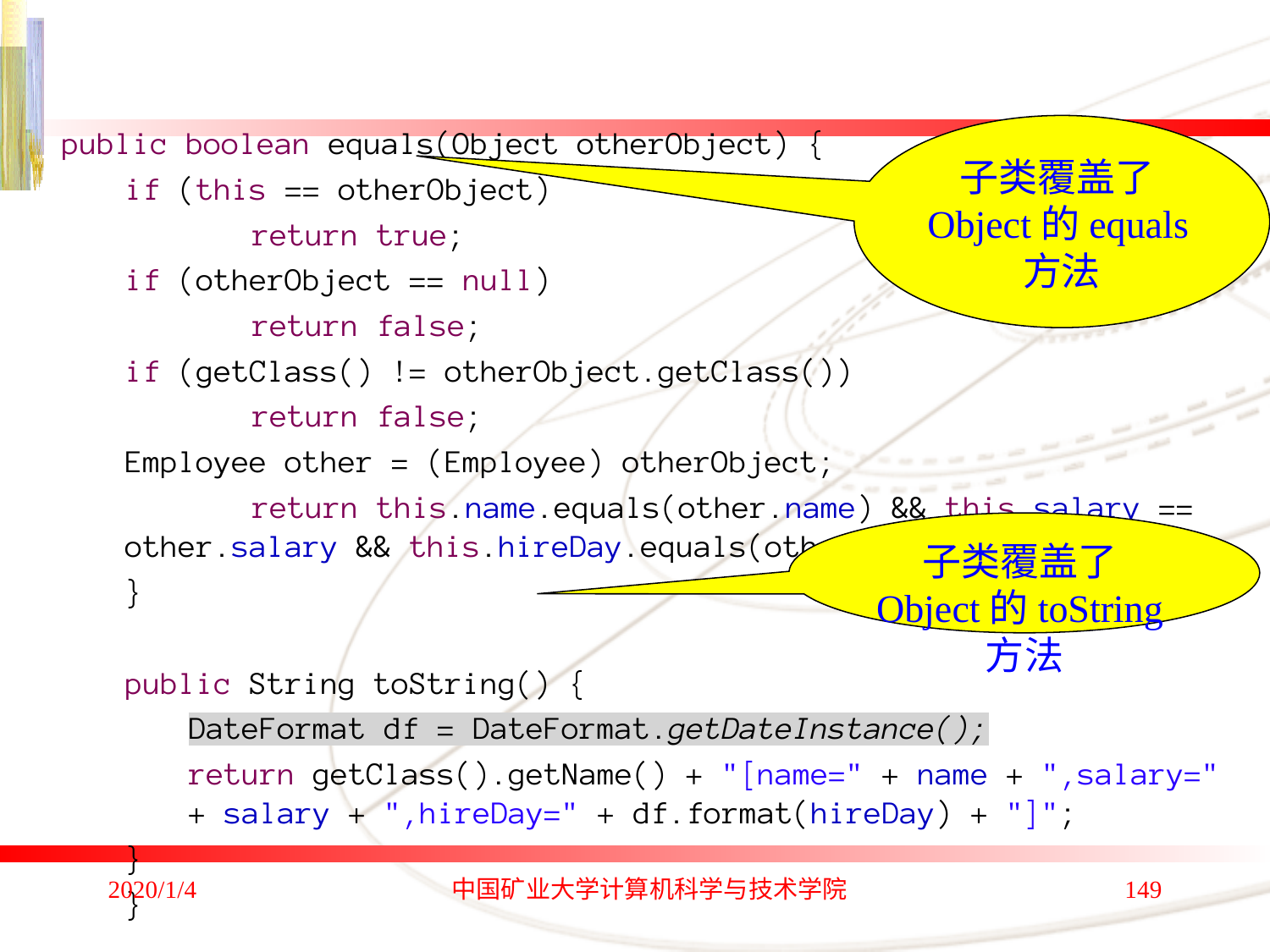

子类覆盖了Object的equals方法
public boolean equals(Object otherObject) {
if (this == otherObject)
	return true;
if (otherObject == null)
	return false;
if (getClass() != otherObject.getClass())
	return false;
Employee other = (Employee) otherObject;
	return this.name.equals(other.name) && this.salary == other.salary && this.hireDay.equals(other.hireDay);
}

public String toString() {
DateFormat df = DateFormat.getDateInstance();
return getClass().getName() + "[name=" + name + ",salary=" + salary + ",hireDay=" + df.format(hireDay) + "]";
}
}
子类覆盖了Object的toString方法
2020/1/4
中国矿业大学计算机科学与技术学院
149